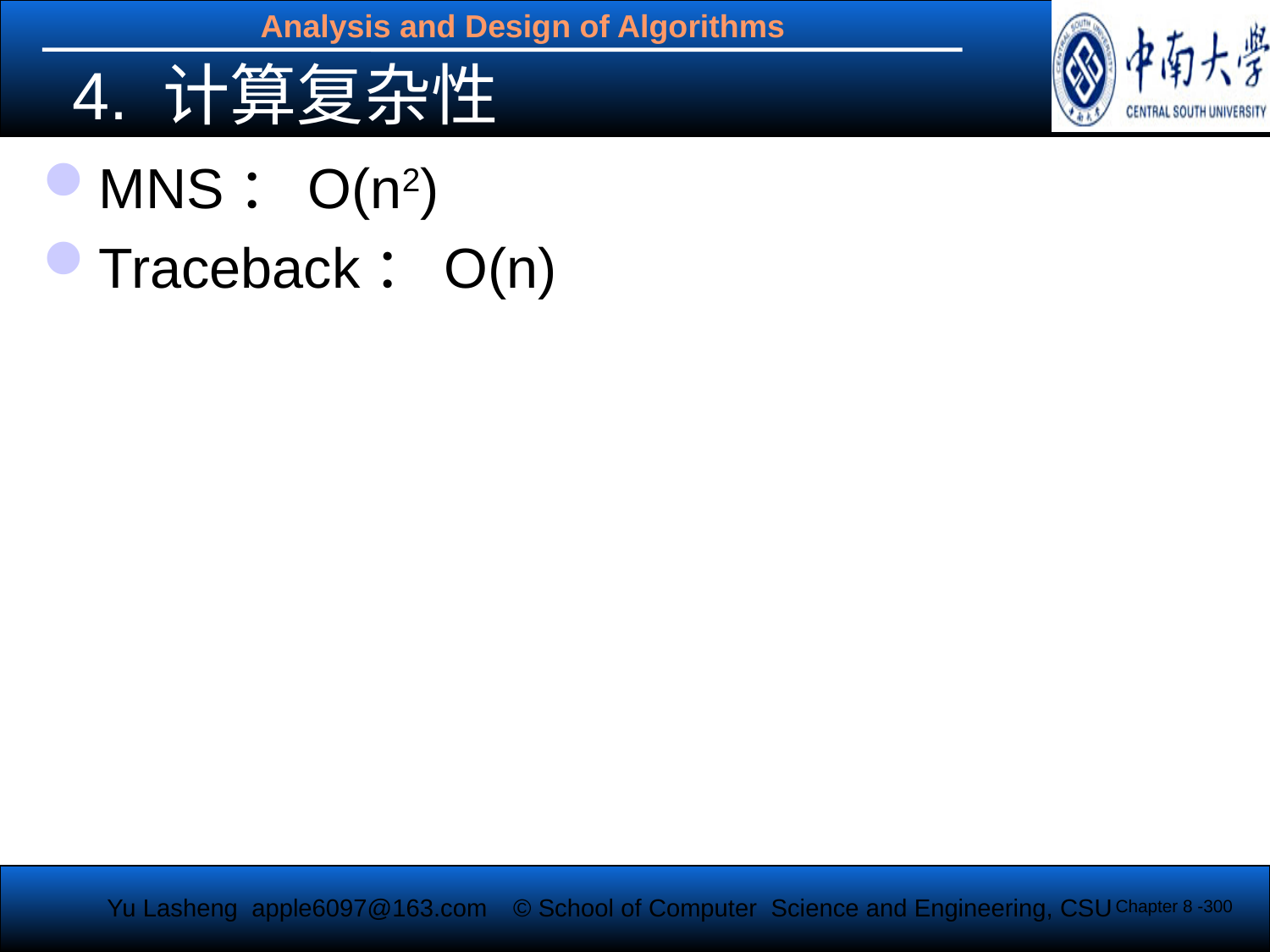

# 4. 计算复杂性
MNS：O(n2)
Traceback：O(n)
Chapter 8 -300